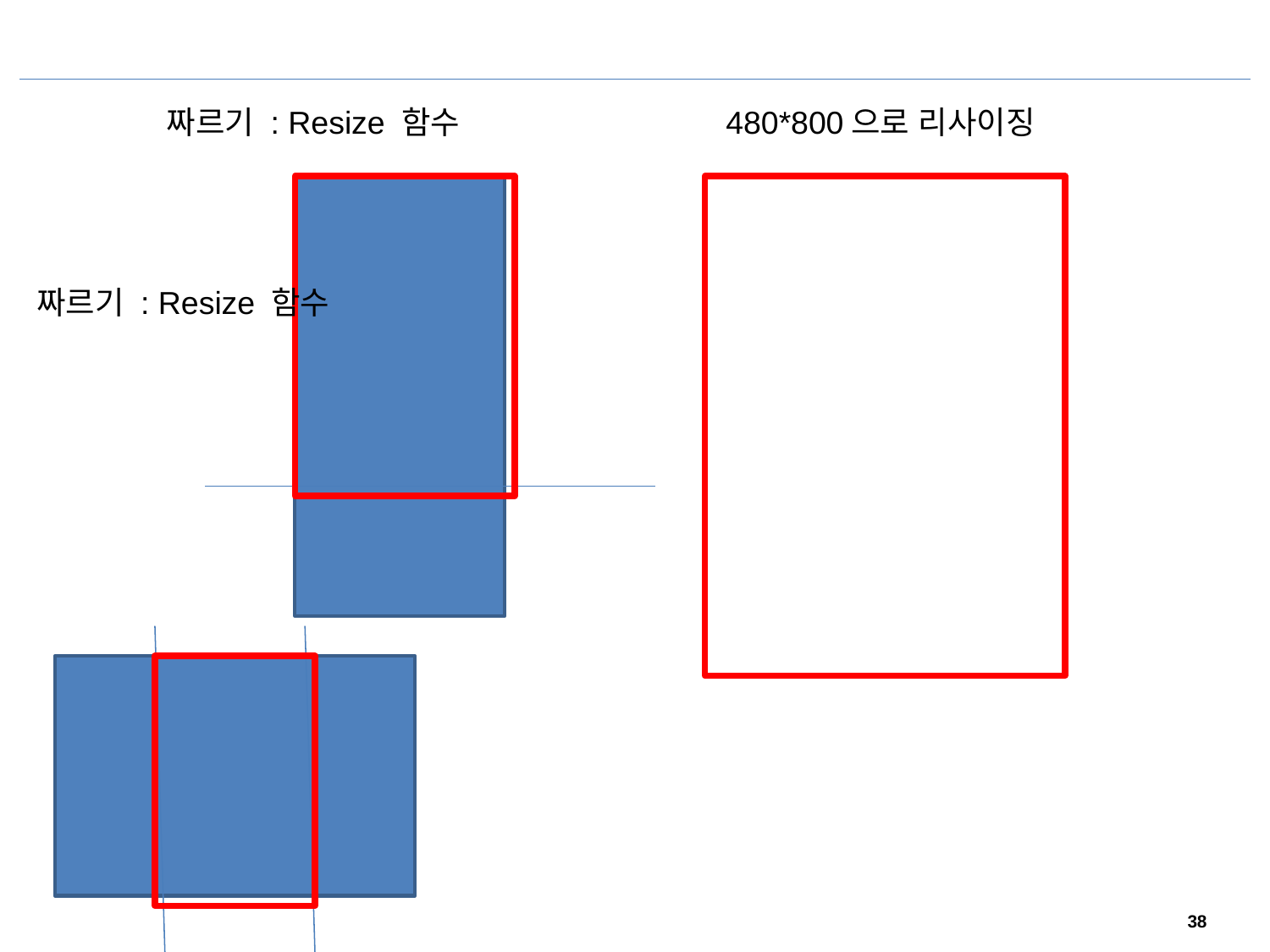

짜르기 : Resize 함수
480*800으로 리사이징

짜르기 : Resize 함수